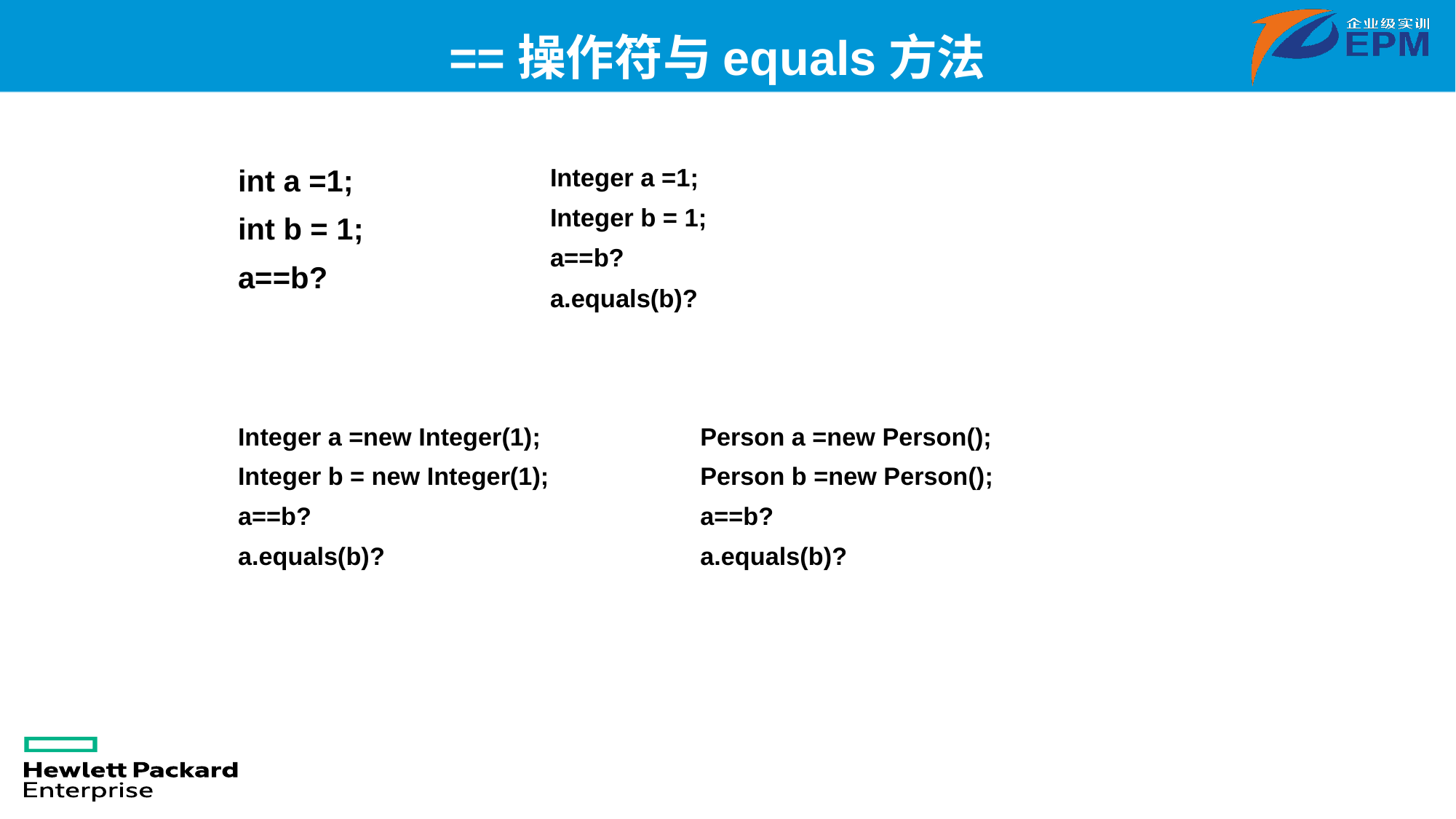

# ==操作符与equals方法
int a =1;
int b = 1;
a==b?
Integer a =1;
Integer b = 1;
a==b?
a.equals(b)?
Integer a =new Integer(1);
Integer b = new Integer(1);
a==b?
a.equals(b)?
Person a =new Person();
Person b =new Person();
a==b?
a.equals(b)?